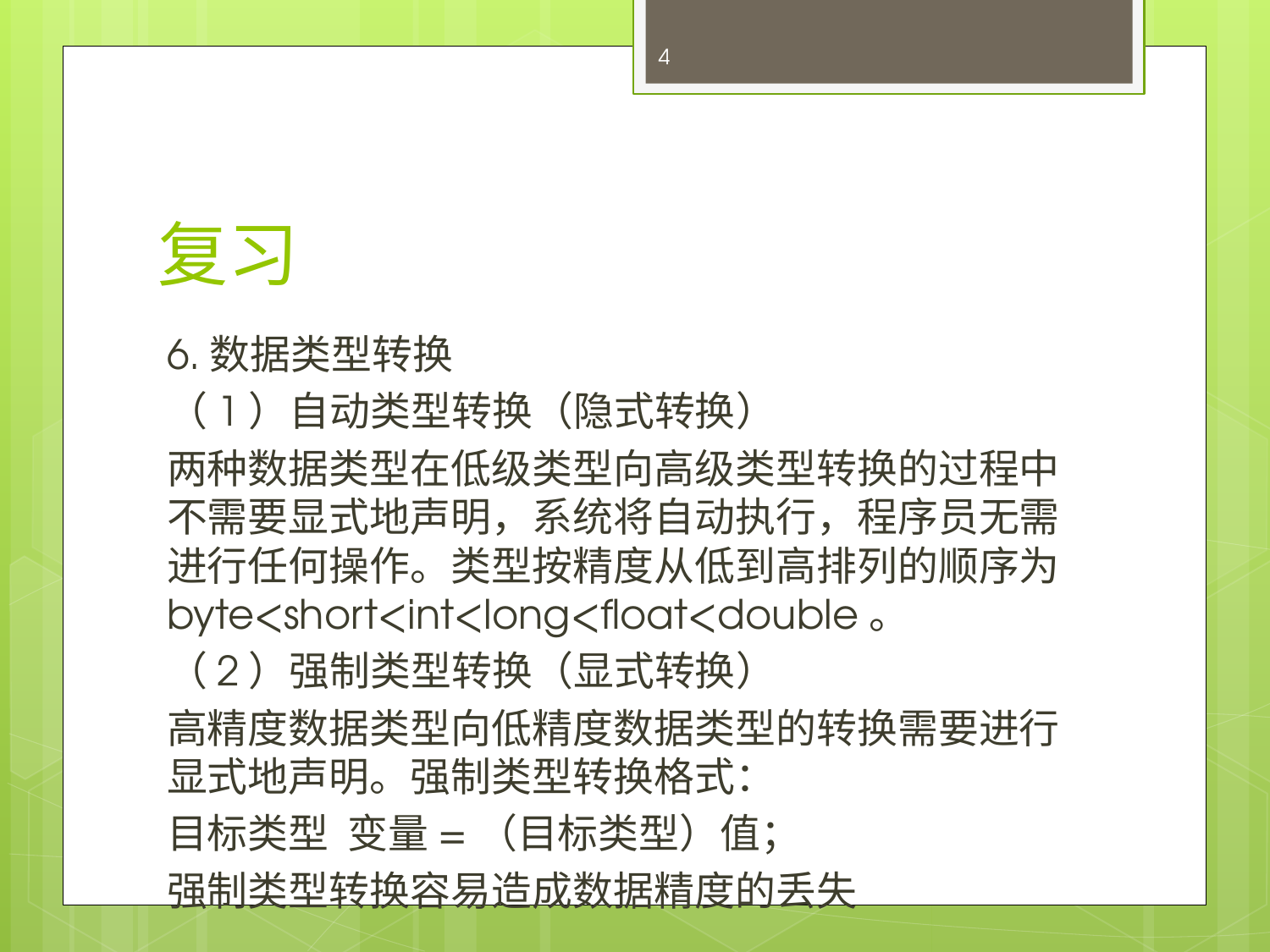

4
# 复习
6.数据类型转换
（1）自动类型转换（隐式转换）
两种数据类型在低级类型向高级类型转换的过程中不需要显式地声明，系统将自动执行，程序员无需进行任何操作。类型按精度从低到高排列的顺序为byte<short<int<long<float<double。
（2）强制类型转换（显式转换）
高精度数据类型向低精度数据类型的转换需要进行显式地声明。强制类型转换格式：
目标类型  变量=（目标类型）值；
强制类型转换容易造成数据精度的丢失